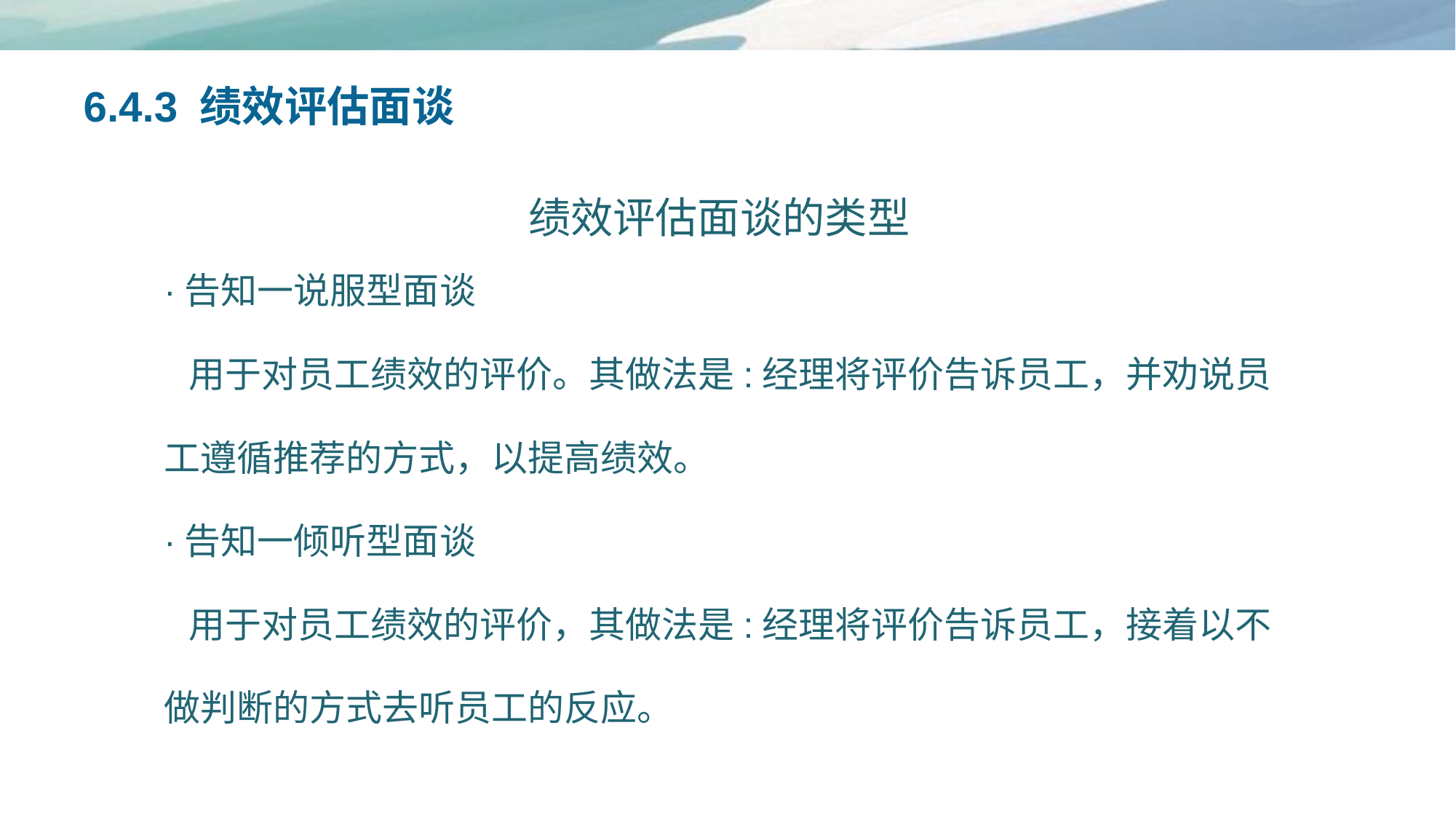

6.4.3 绩效评估面谈
绩效评估面谈的类型
·告知一说服型面谈
  用于对员工绩效的评价。其做法是:经理将评价告诉员工，并劝说员工遵循推荐的方式，以提高绩效。
·告知一倾听型面谈
  用于对员工绩效的评价，其做法是:经理将评价告诉员工，接着以不做判断的方式去听员工的反应。